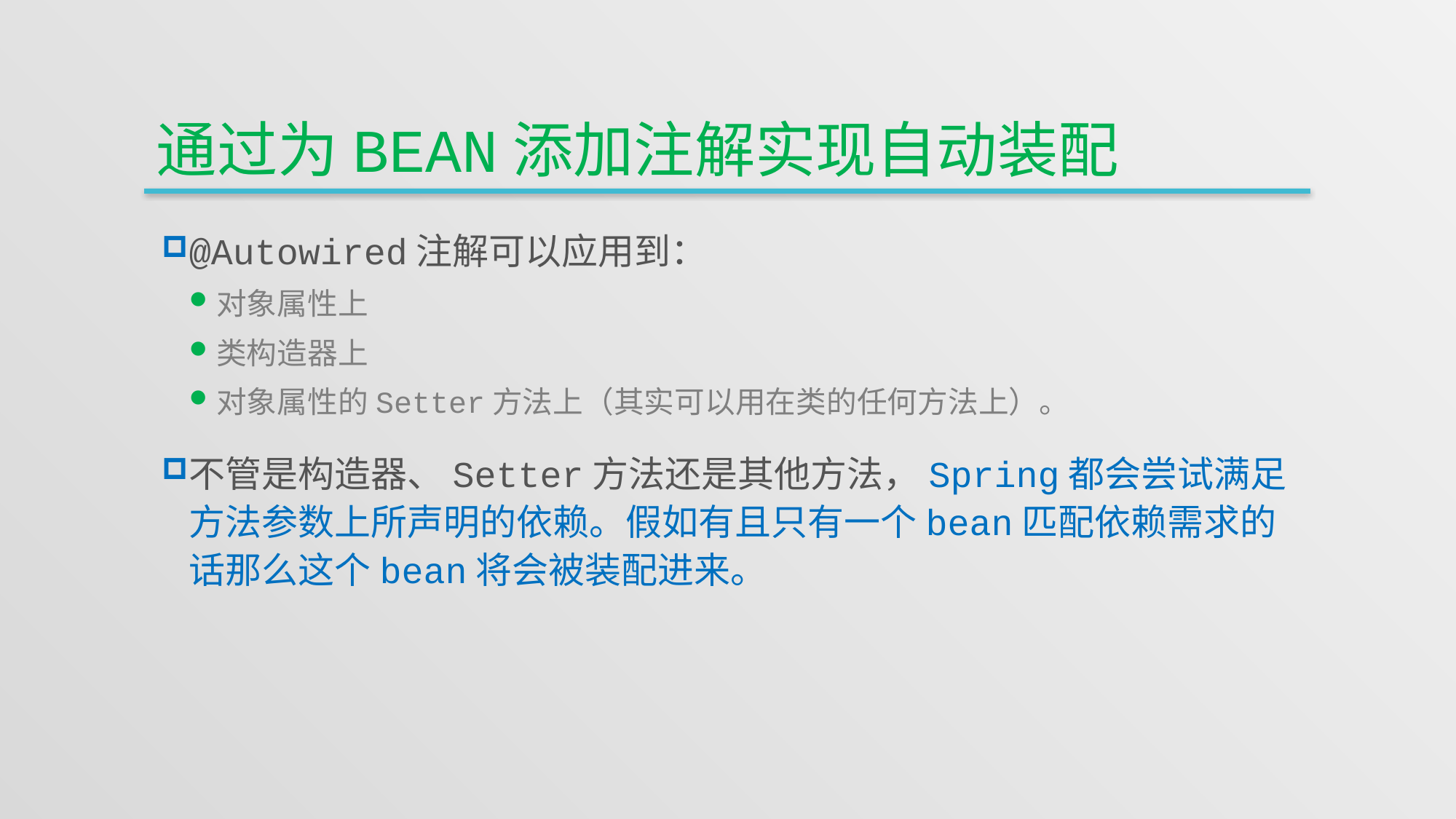

# 通过为bean添加注解实现自动装配
@Autowired注解可以应用到：
对象属性上
类构造器上
对象属性的Setter方法上（其实可以用在类的任何方法上）。
不管是构造器、Setter方法还是其他方法，Spring都会尝试满足方法参数上所声明的依赖。假如有且只有一个bean匹配依赖需求的话那么这个bean将会被装配进来。